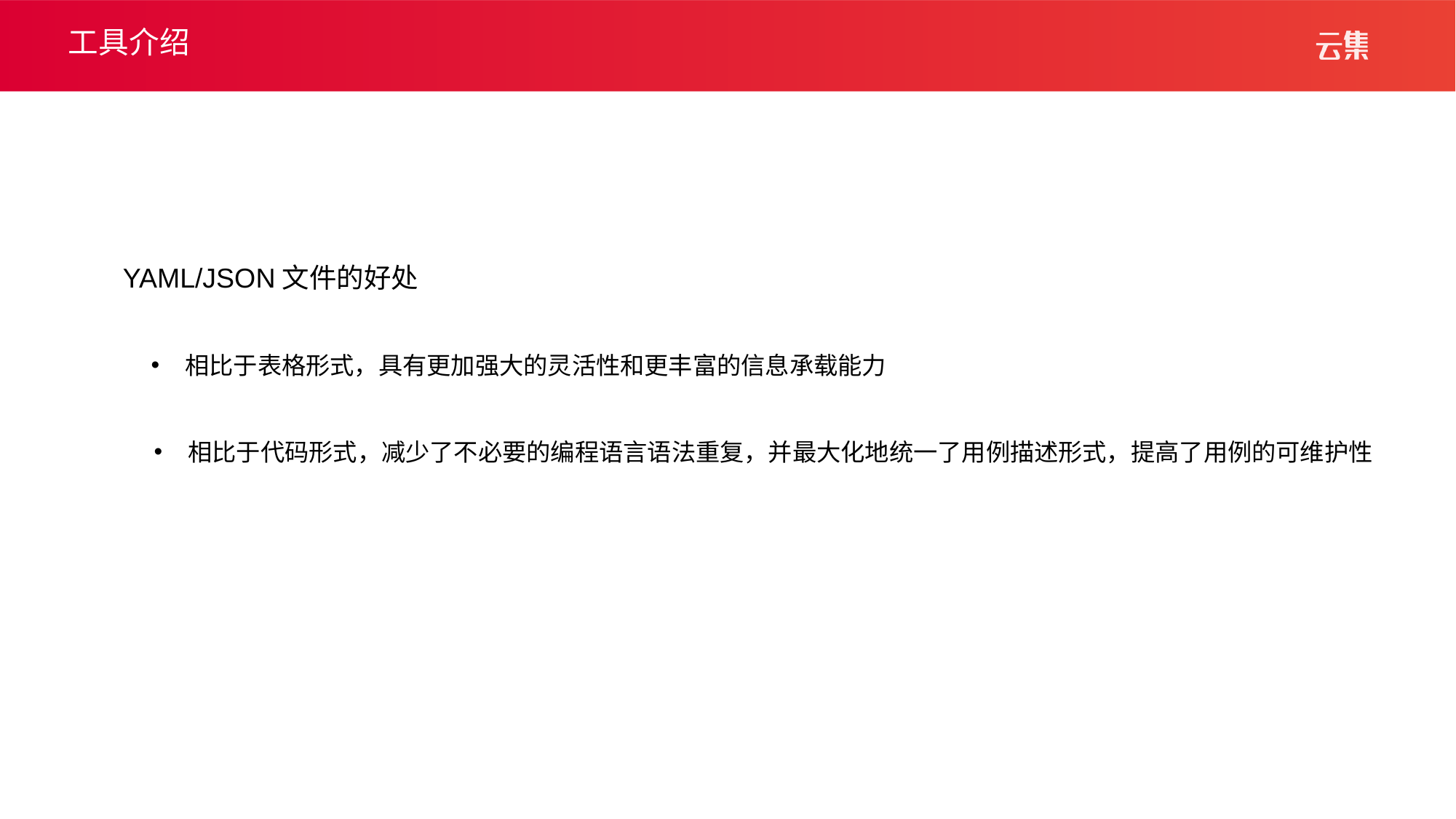

工具介绍
YAML/JSON文件的好处
相比于表格形式，具有更加强大的灵活性和更丰富的信息承载能力
相比于代码形式，减少了不必要的编程语言语法重复，并最大化地统一了用例描述形式，提高了用例的可维护性